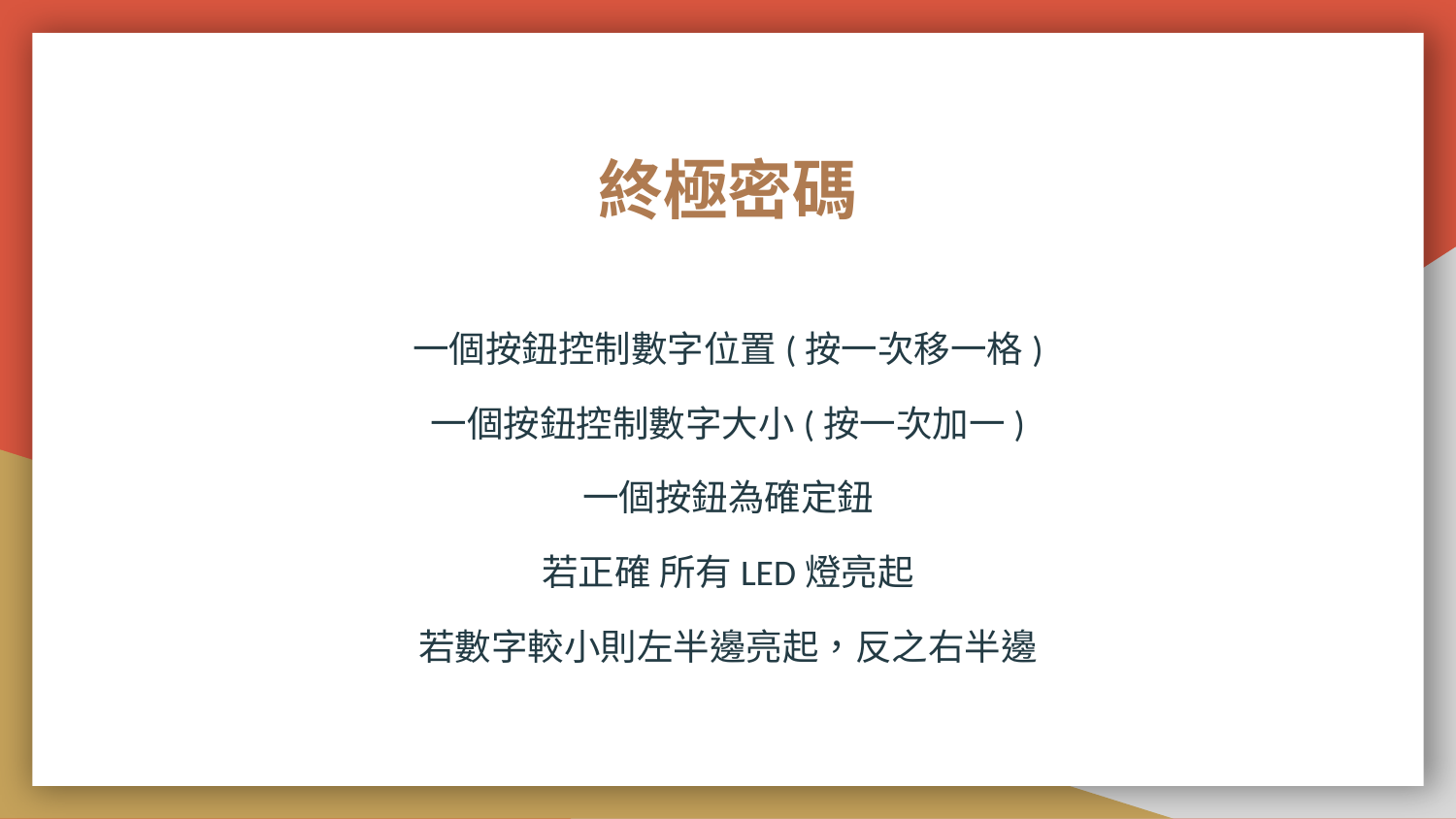

# 終極密碼
一個按鈕控制數字位置(按一次移一格)
一個按鈕控制數字大小(按一次加一)
一個按鈕為確定鈕
若正確 所有LED燈亮起
若數字較小則左半邊亮起，反之右半邊